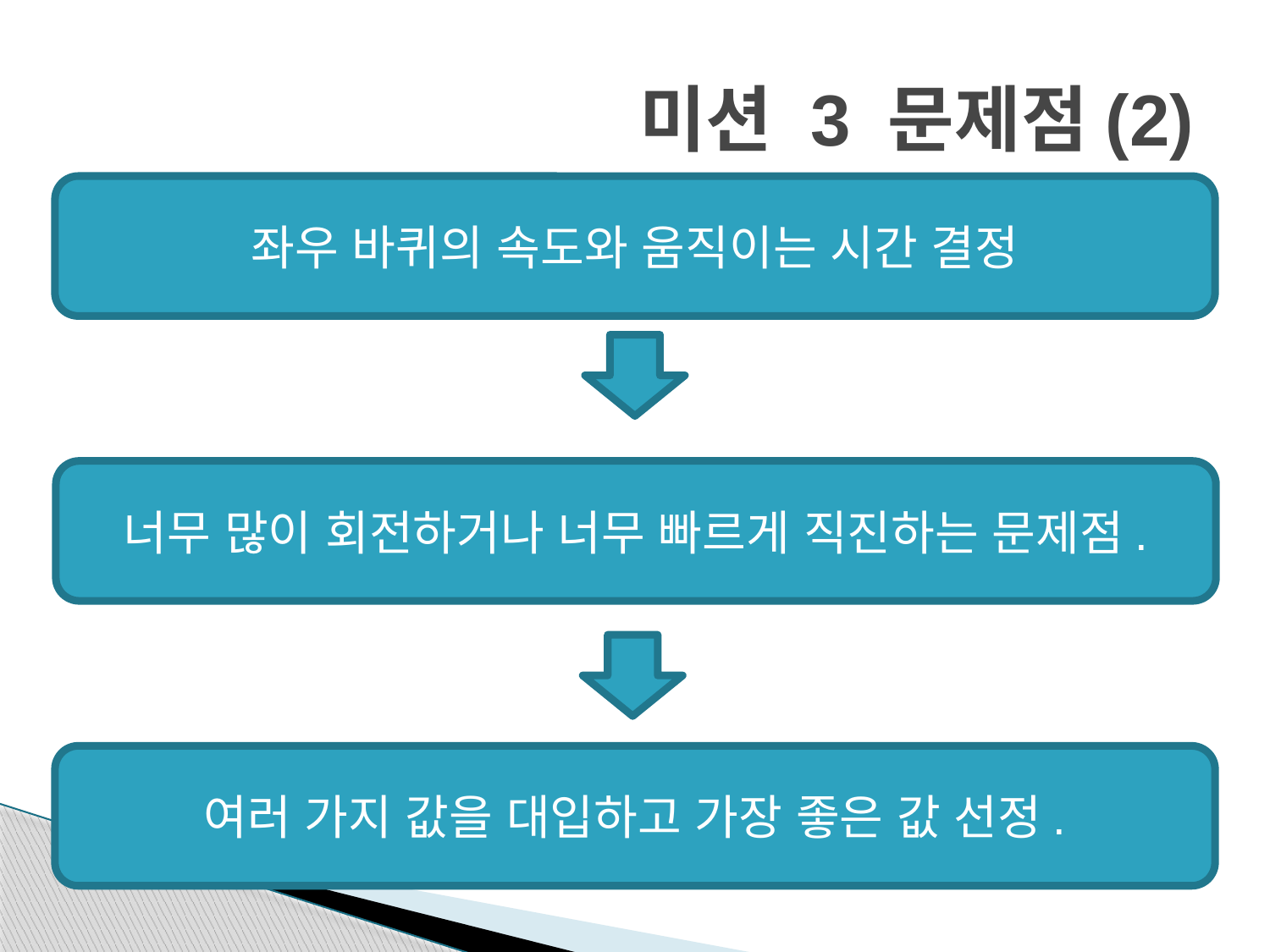

# 미션 3 문제점(2)
좌우 바퀴의 속도와 움직이는 시간 결정

너무 많이 회전하거나 너무 빠르게 직진하는 문제점.

여러 가지 값을 대입하고 가장 좋은 값 선정.